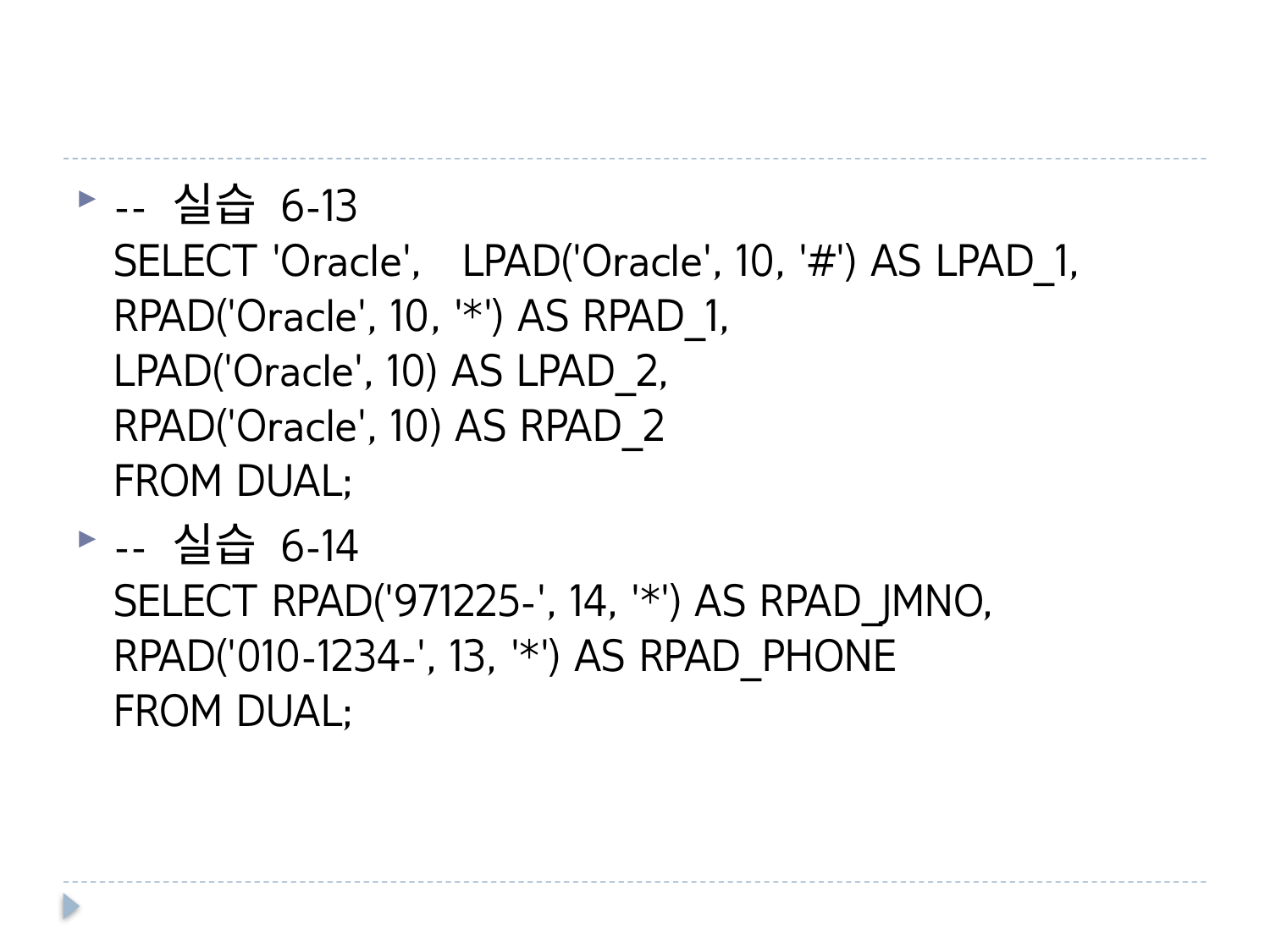

#
-- 실습 6-13
SELECT 'Oracle',   LPAD('Oracle', 10, '#') AS LPAD_1,       RPAD('Oracle', 10, '*') AS RPAD_1,
LPAD('Oracle', 10) AS LPAD_2,
RPAD('Oracle', 10) AS RPAD_2
FROM DUAL;
-- 실습 6-14
SELECT RPAD('971225-', 14, '*') AS RPAD_JMNO,       RPAD('010-1234-', 13, '*') AS RPAD_PHONE
FROM DUAL;